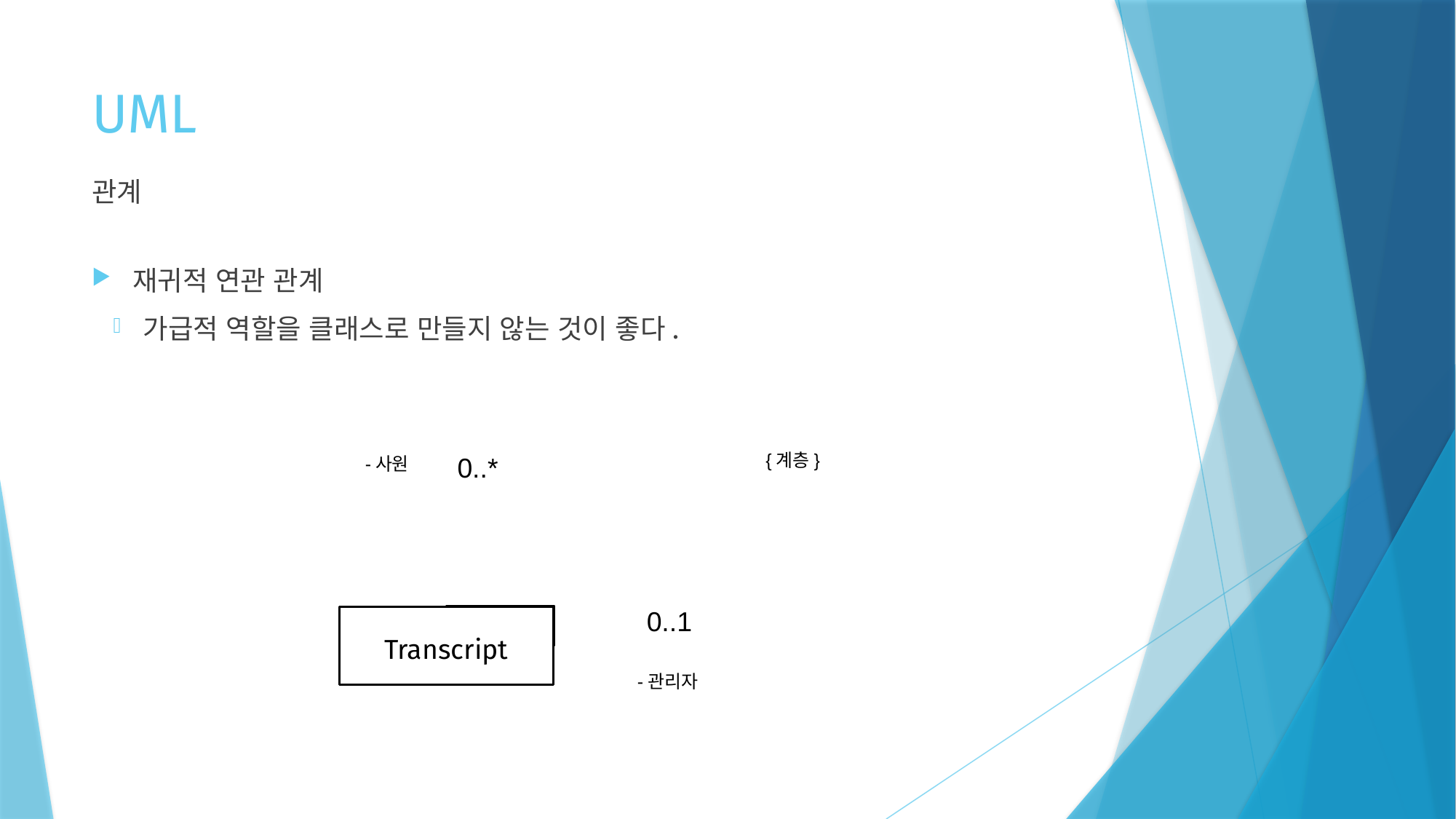

# UML
관계
재귀적 연관 관계
가급적 역할을 클래스로 만들지 않는 것이 좋다.
0..*
{계층}
-사원
0..1
Transcript
-관리자